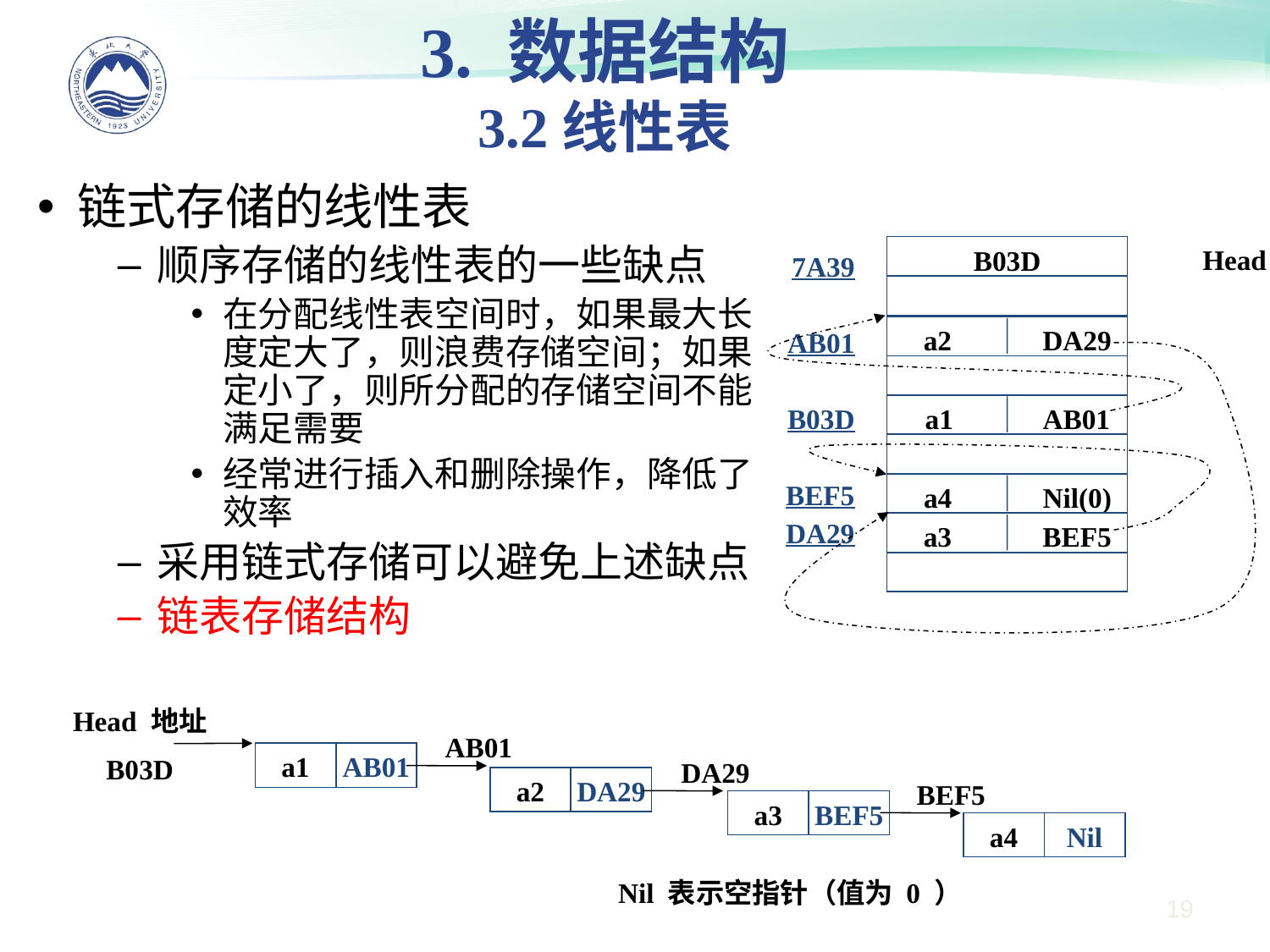

3. 数据结构
3.2线性表
链式存储的线性表
顺序存储的线性表的一些缺点
在分配线性表空间时，如果最大长度定大了，则浪费存储空间；如果定小了，则所分配的存储空间不能满足需要
经常进行插入和删除操作，降低了效率
采用链式存储可以避免上述缺点
链表存储结构

Head
B03D
7A39

AB01

B03D

BEF5
DA29

   a2             DA29

   a1             AB01

   a4             Nil(0)

   a3             BEF5

Head 地址
B03D
AB01
a1
AB01

DA29

a2
DA29
BEF5

a3
BEF5

a4
Nil
Nil 表示空指针（值为 0 ）
19